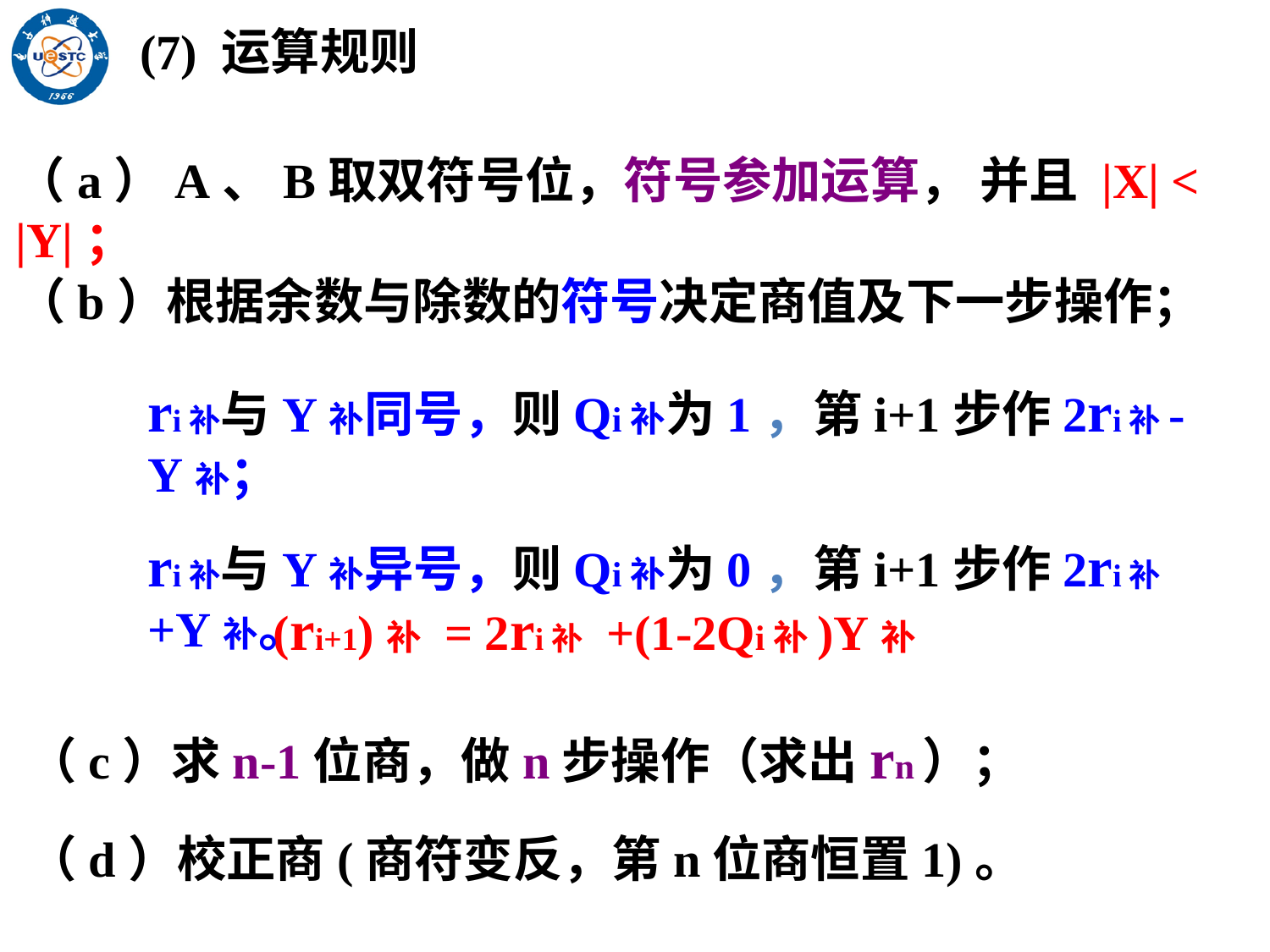

(7) 运算规则
（a）A、B取双符号位，符号参加运算， 并且 |X| < |Y|；
（b）根据余数与除数的符号决定商值及下一步操作；
ri补与Y补同号，则Qi补为1，第i+1步作2ri补-Y补；
ri补与Y补异号，则Qi补为0，第i+1步作2ri补+Y补。
(ri+1)补 = 2ri补 +(1-2Qi补)Y补
（c）求n-1位商，做n步操作（求出rn）；
（d）校正商(商符变反，第n位商恒置1)。